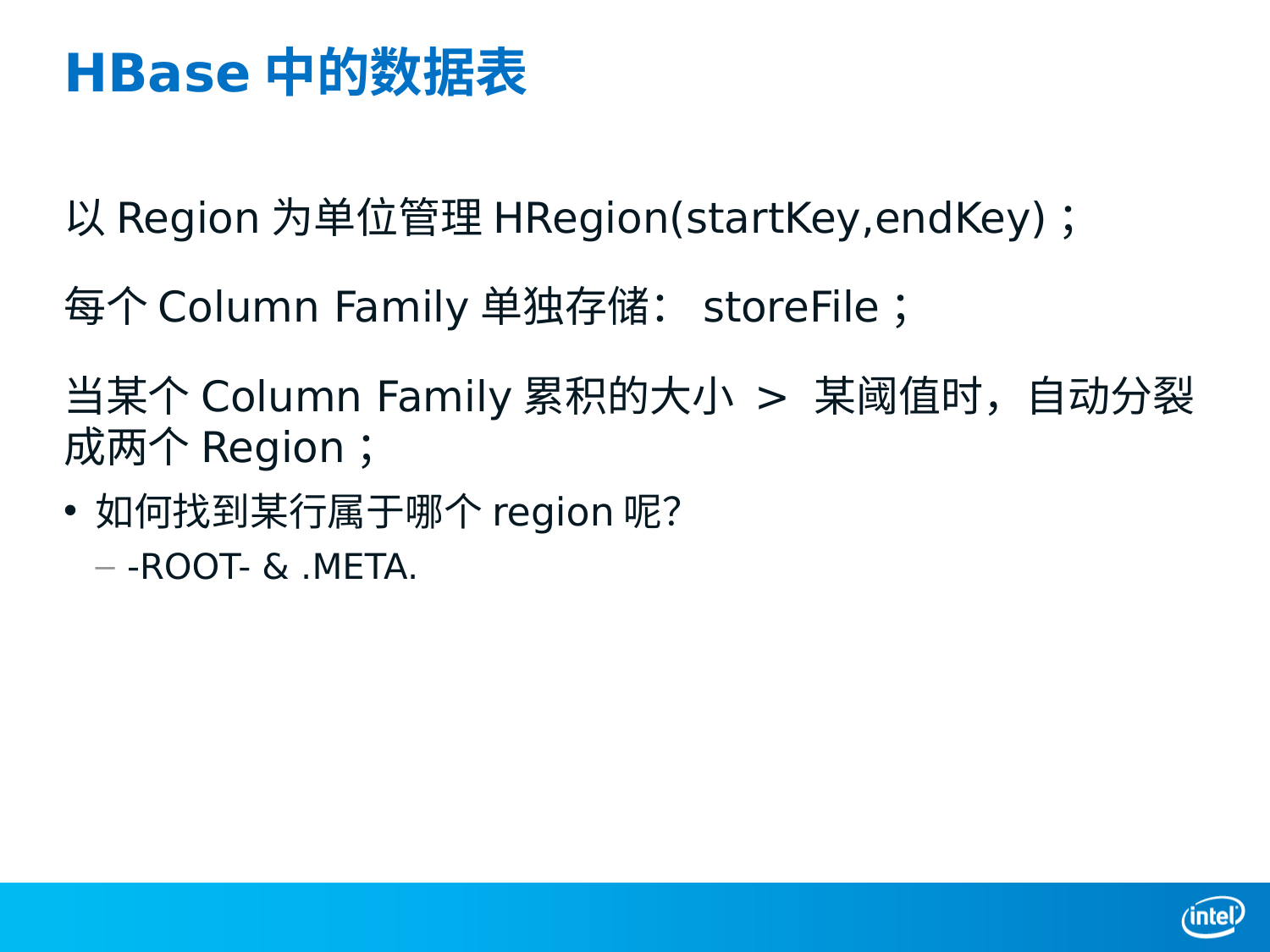

# HBase中的数据表
以Region为单位管理HRegion(startKey,endKey)；
每个Column Family单独存储：storeFile；
当某个Column Family累积的大小 > 某阈值时，自动分裂成两个Region；
如何找到某行属于哪个region呢？
-ROOT- & .META.